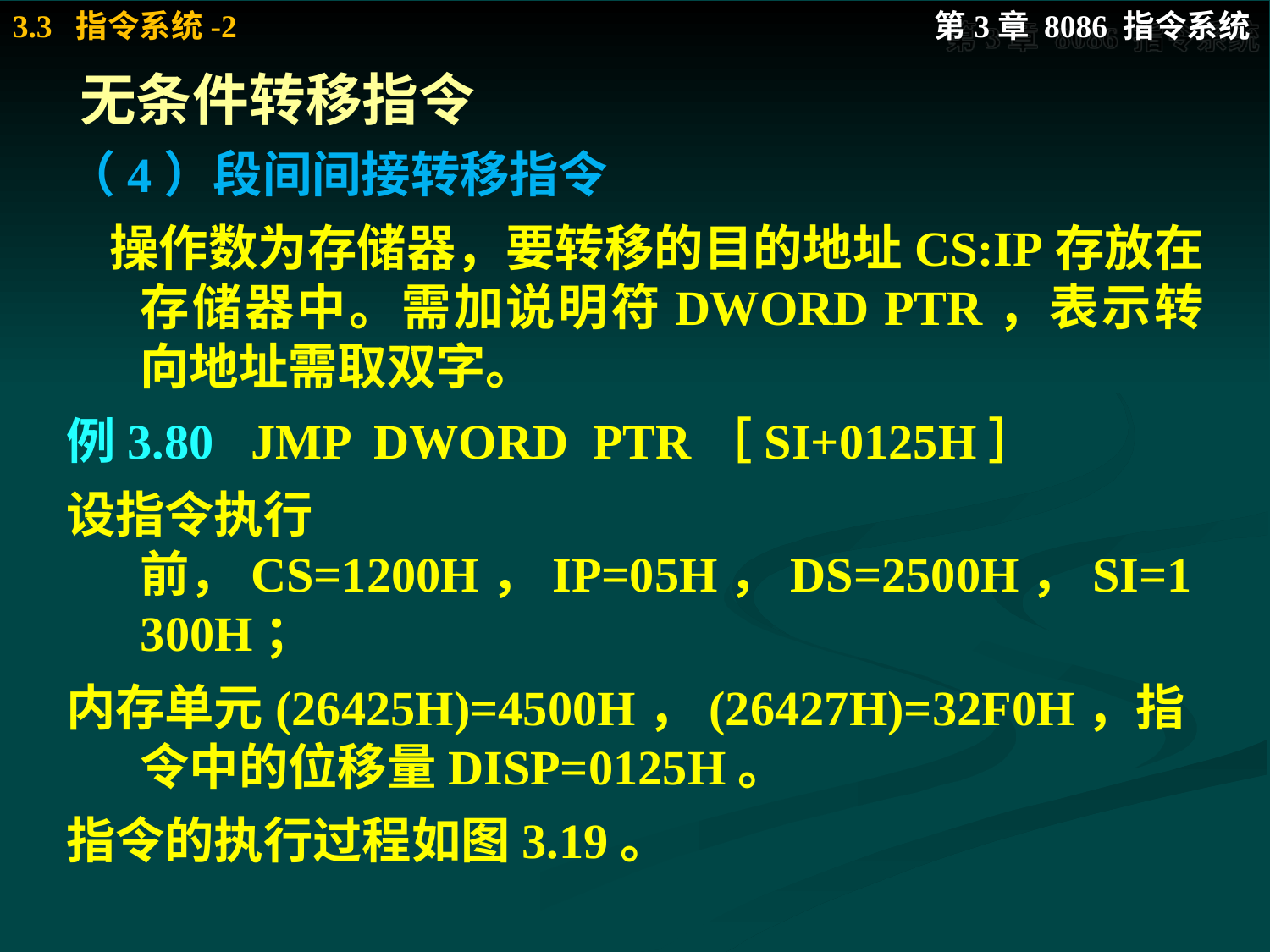

# 无条件转移指令
（4）段间间接转移指令
   操作数为存储器，要转移的目的地址CS:IP存放在存储器中。需加说明符DWORD PTR，表示转向地址需取双字。
例3.80   JMP  DWORD  PTR［SI+0125H］
设指令执行前，CS=1200H，IP=05H，DS=2500H，SI=1300H；
内存单元(26425H)=4500H，(26427H)=32F0H，指令中的位移量DISP=0125H。
指令的执行过程如图3.19。